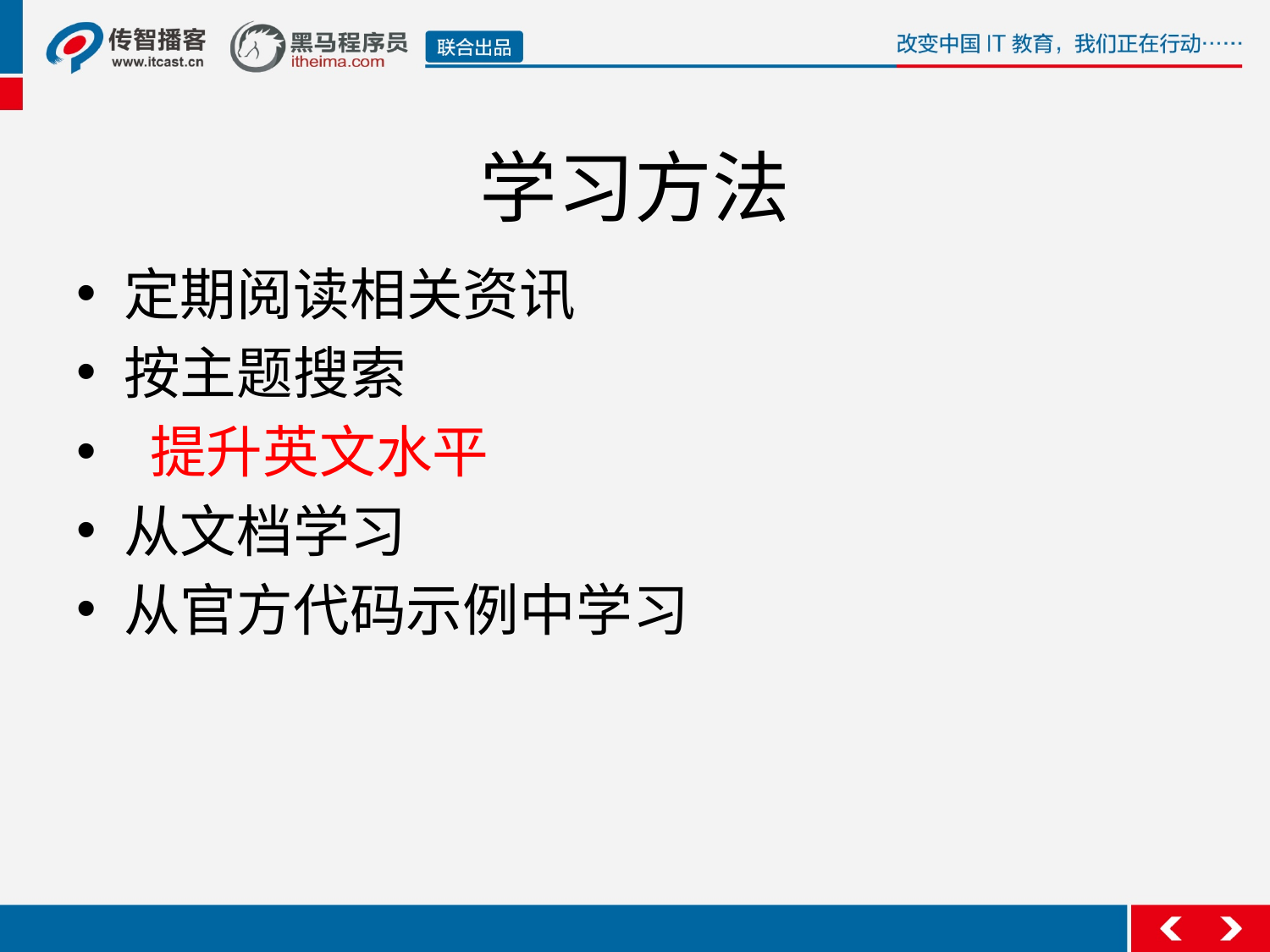

# 学习方法
定期阅读相关资讯
按主题搜索
 提升英文水平
从文档学习
从官方代码示例中学习